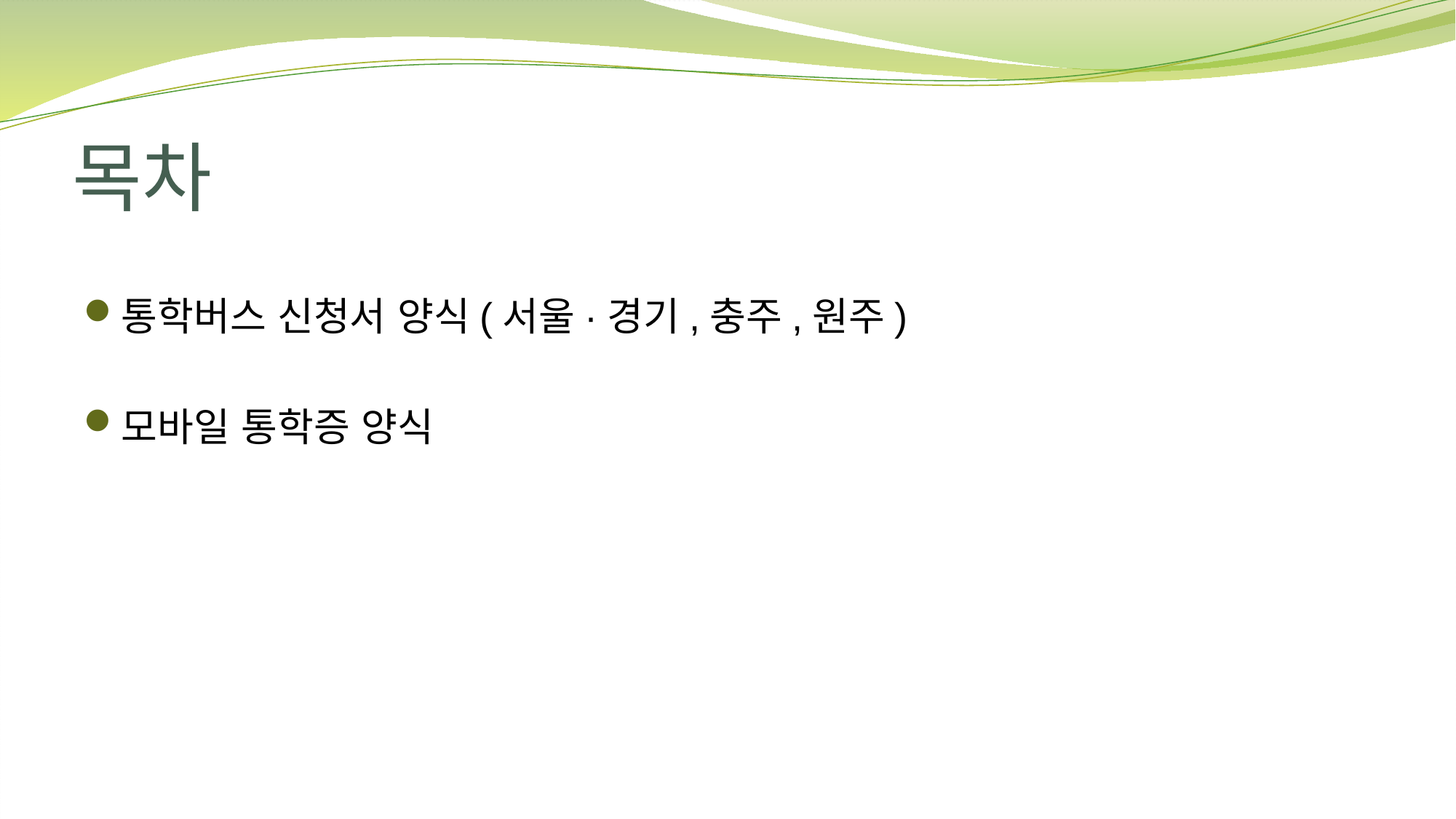

# 목차

통학버스 신청서 양식(서울·경기,충주,원주)

모바일 통학증 양식